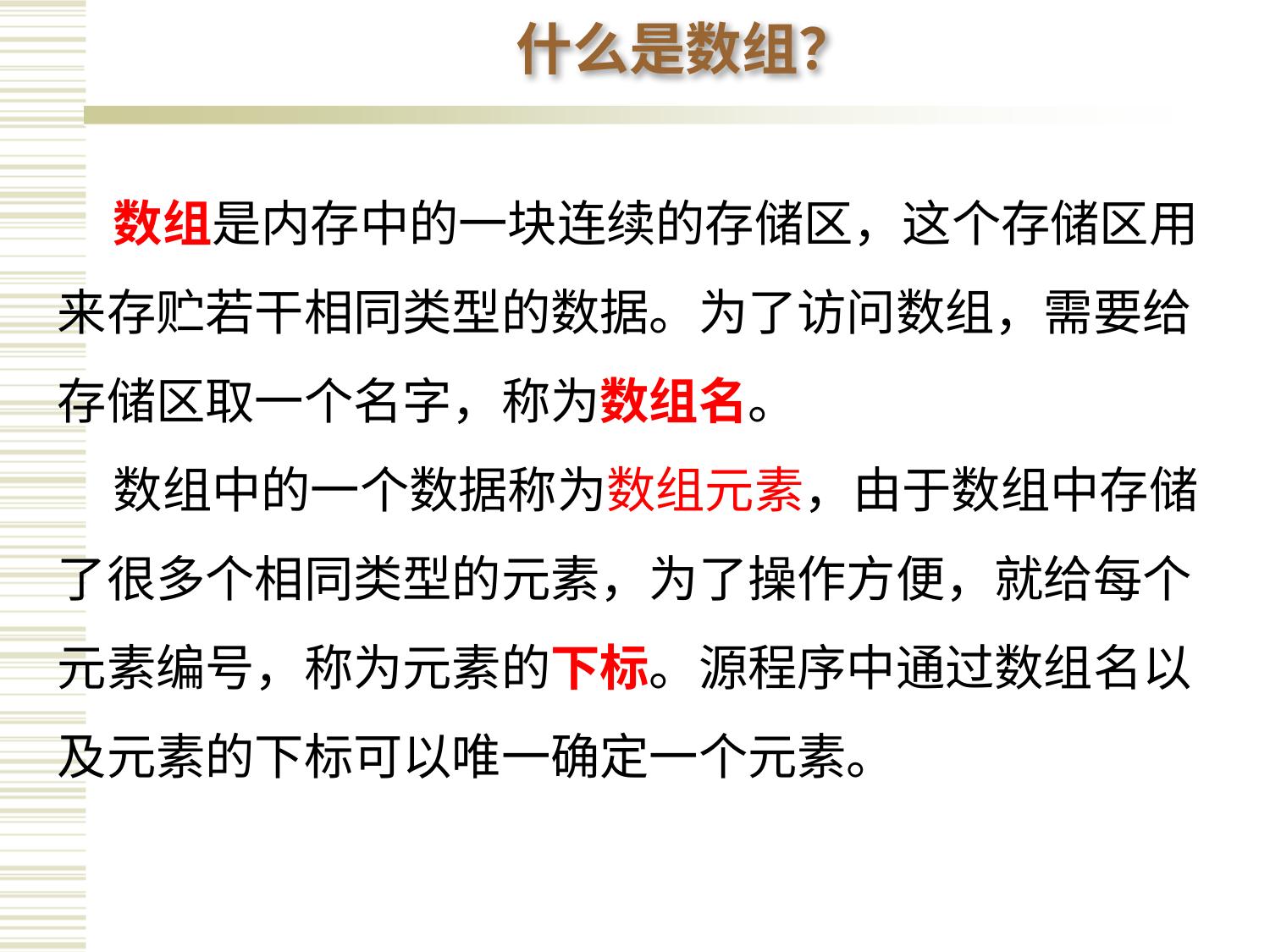

什么是数组？
    数组是内存中的一块连续的存储区，这个存储区用来存贮若干相同类型的数据。为了访问数组，需要给存储区取一个名字，称为数组名。
    数组中的一个数据称为数组元素，由于数组中存储了很多个相同类型的元素，为了操作方便，就给每个元素编号，称为元素的下标。源程序中通过数组名以及元素的下标可以唯一确定一个元素。